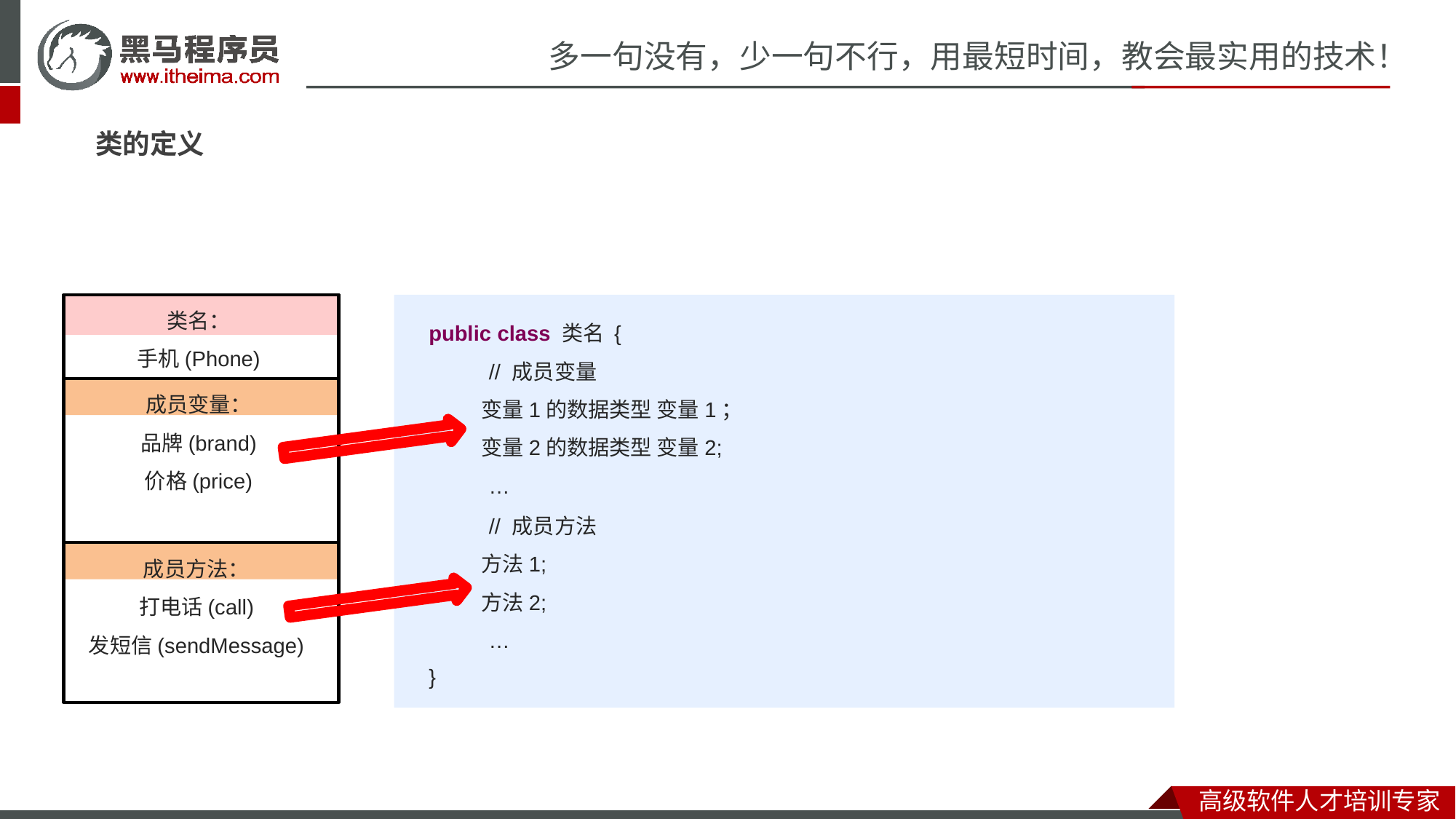

类的定义
类名：
手机(Phone)

成员变量：
品牌(brand)
价格(price)

成员方法：
打电话(call)
发短信(sendMessage)

public class 类名 {
          // 成员变量
          变量1的数据类型 变量1；
          变量2的数据类型 变量2;
          …

}

          // 成员方法
          方法1;
          方法2;
          …